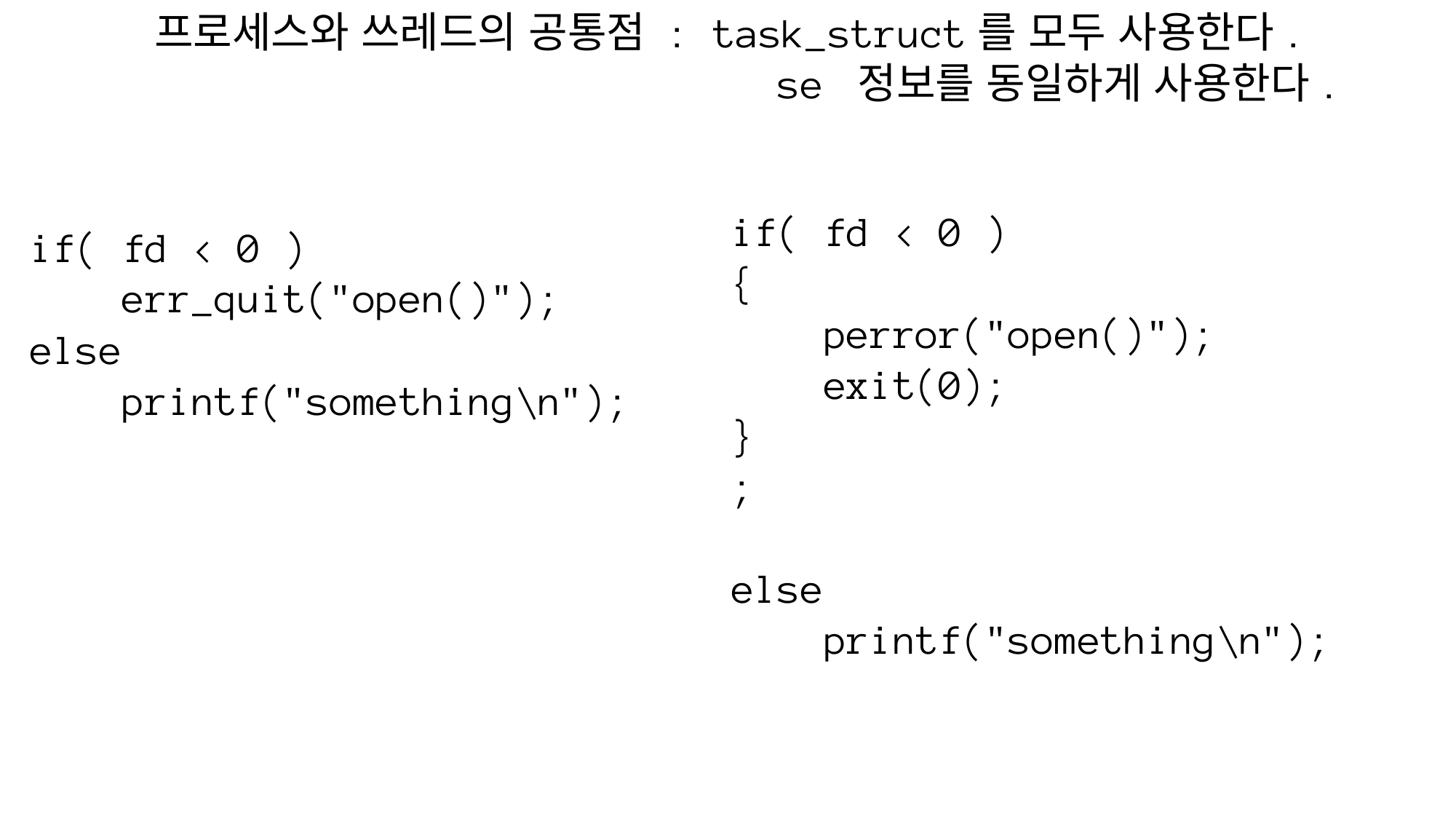

프로세스와 쓰레드의 공통점 : task_struct를 모두 사용한다.
                           se 정보를 동일하게 사용한다.
if( fd < 0 )
{
    perror("open()");
    exit(0);
}
;

else
    printf("something\n");
if( fd < 0 )
    err_quit("open()");
else
    printf("something\n");